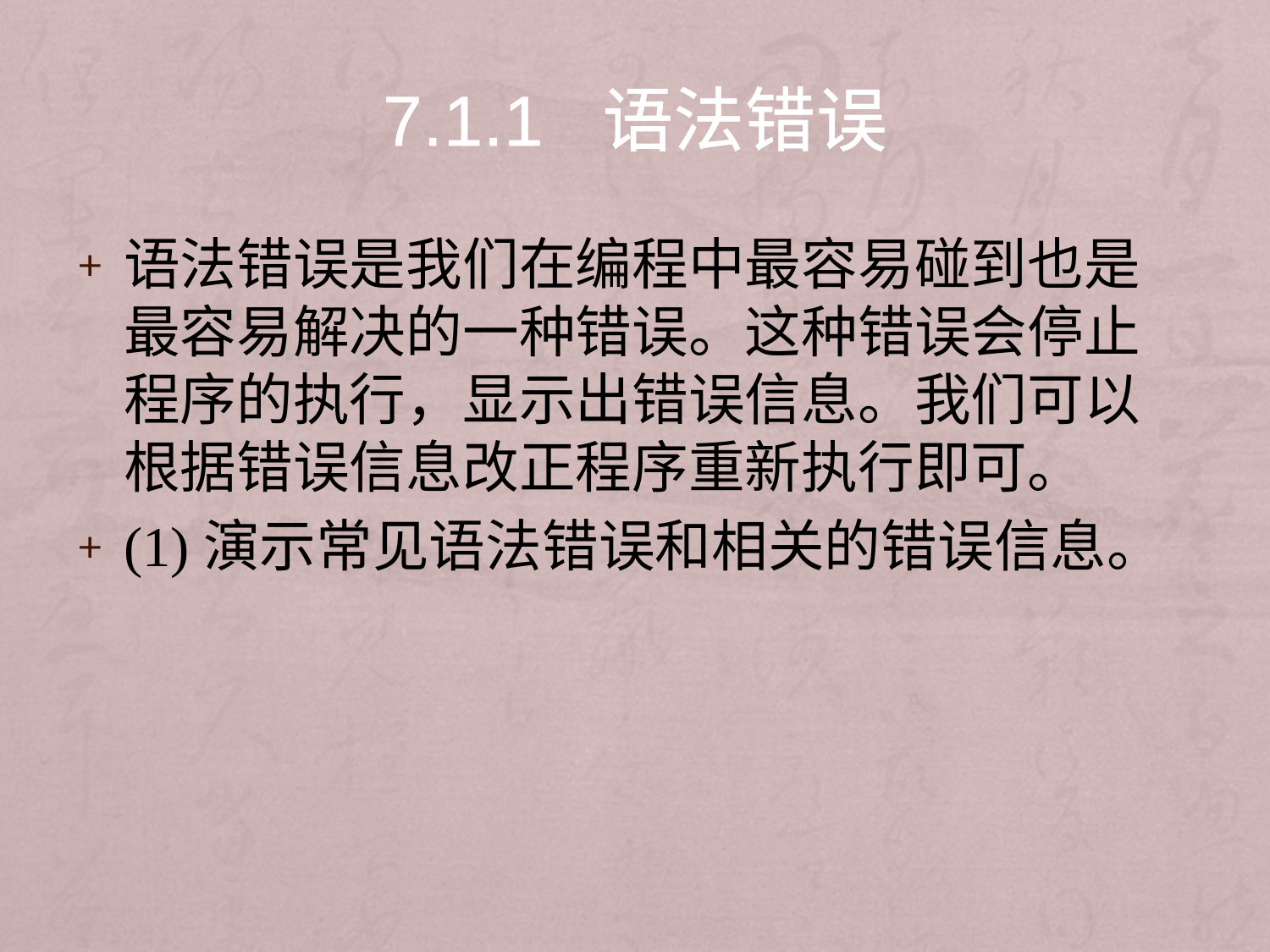

# 7.1.1  语法错误
语法错误是我们在编程中最容易碰到也是最容易解决的一种错误。这种错误会停止程序的执行，显示出错误信息。我们可以根据错误信息改正程序重新执行即可。
(1)演示常见语法错误和相关的错误信息。